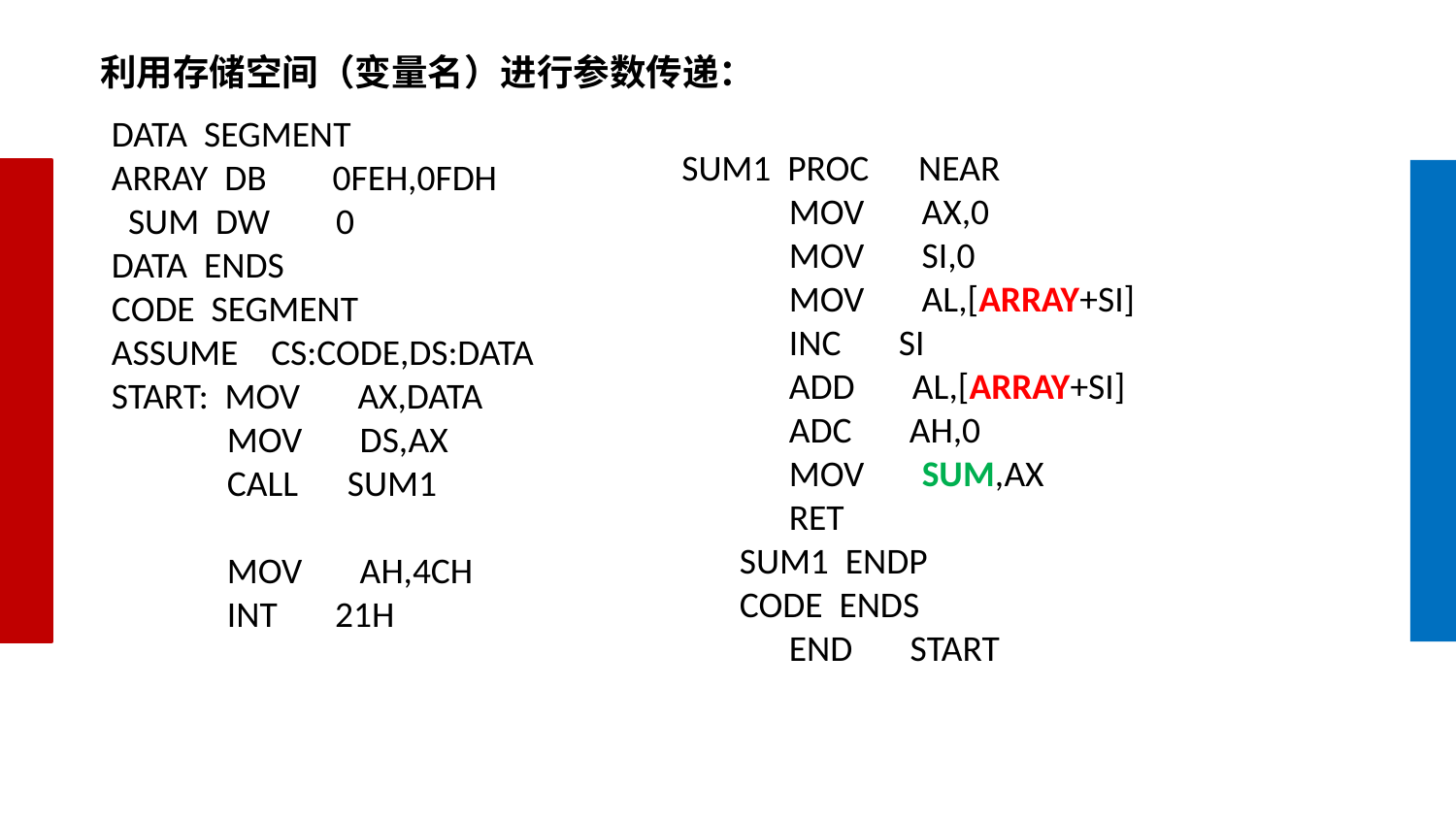

利用存储空间（变量名）进行参数传递：
DATA  SEGMENT
ARRAY  DB        0FEH,0FDH
  SUM  DW        0
DATA  ENDS
CODE  SEGMENT
ASSUME    CS:CODE,DS:DATA
START:  MOV       AX,DATA
              MOV       DS,AX
              CALL      SUM1

              MOV       AH,4CH
              INT       21H

 SUM1  PROC      NEAR
              MOV       AX,0
              MOV       SI,0
              MOV       AL,[ARRAY+SI]
              INC       SI
              ADD       AL,[ARRAY+SI]
              ADC       AH,0
              MOV       SUM,AX
              RET
        SUM1  ENDP
        CODE  ENDS
              END       START